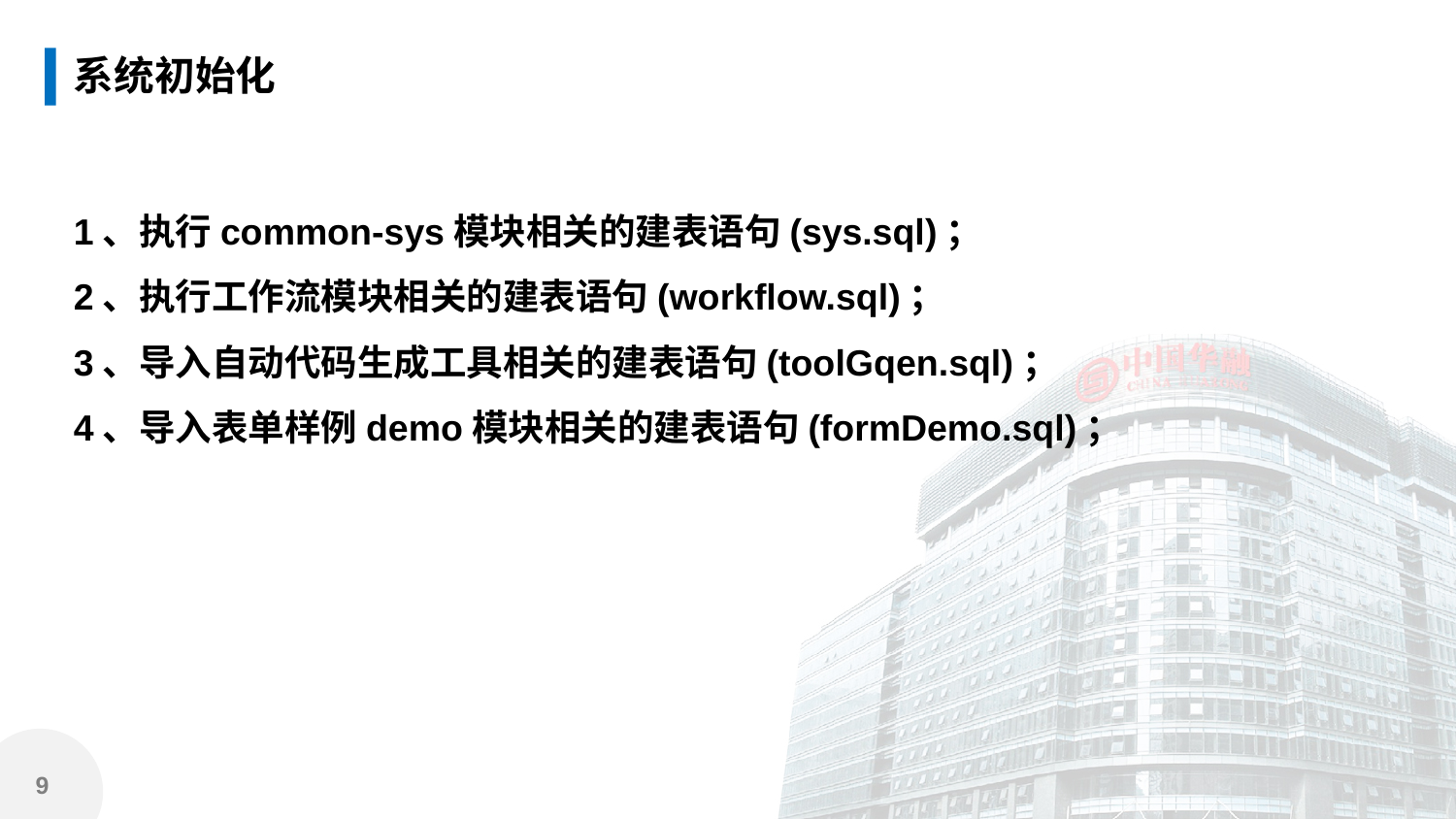

# 系统初始化
1、执行common-sys模块相关的建表语句(sys.sql)；
2、执行工作流模块相关的建表语句(workflow.sql)；
3、导入自动代码生成工具相关的建表语句(toolGqen.sql)；
4、导入表单样例demo模块相关的建表语句(formDemo.sql)；